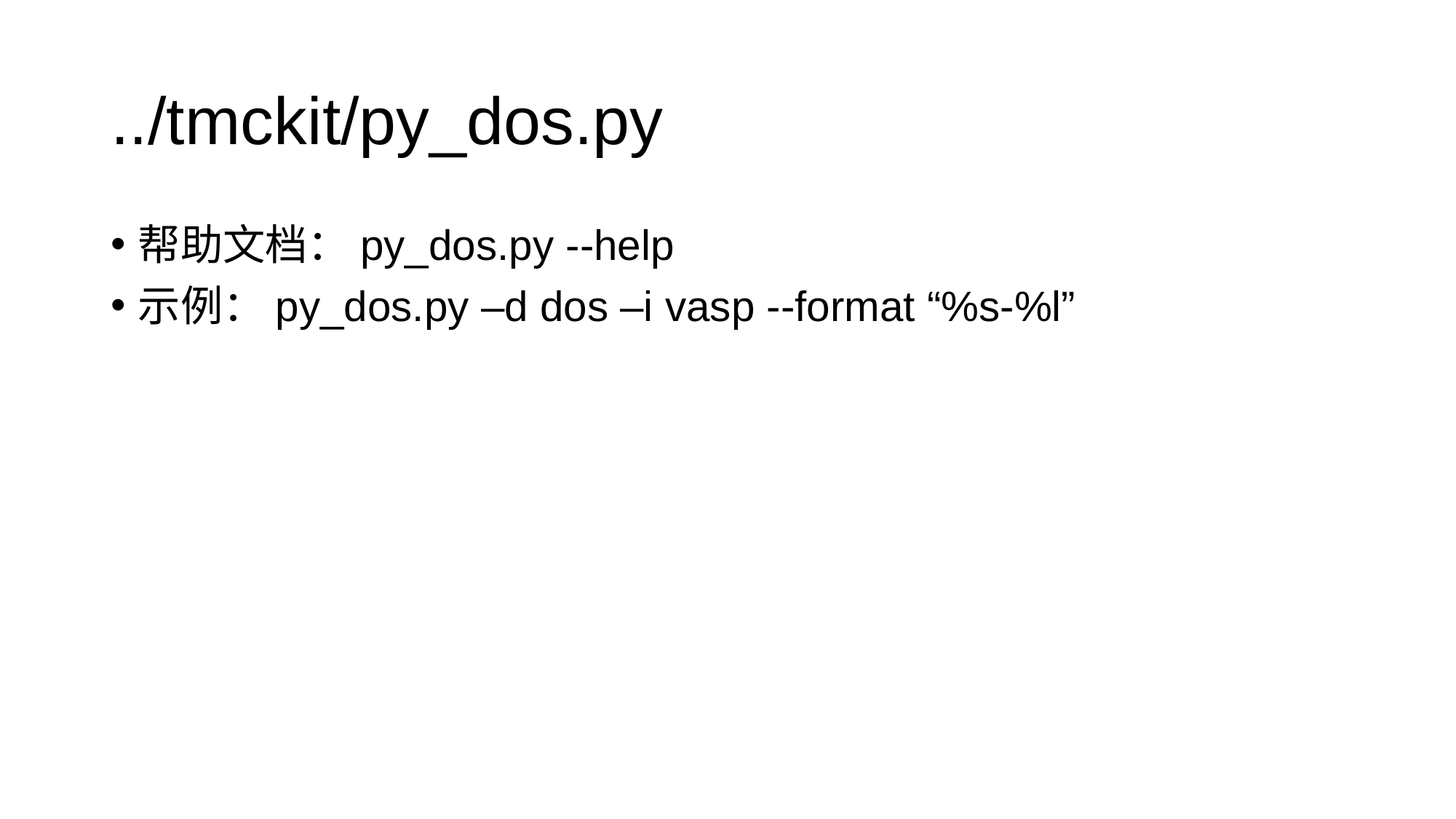

# ../tmckit/py_dos.py
帮助文档：py_dos.py --help
示例：py_dos.py –d dos –i vasp --format “%s-%l”